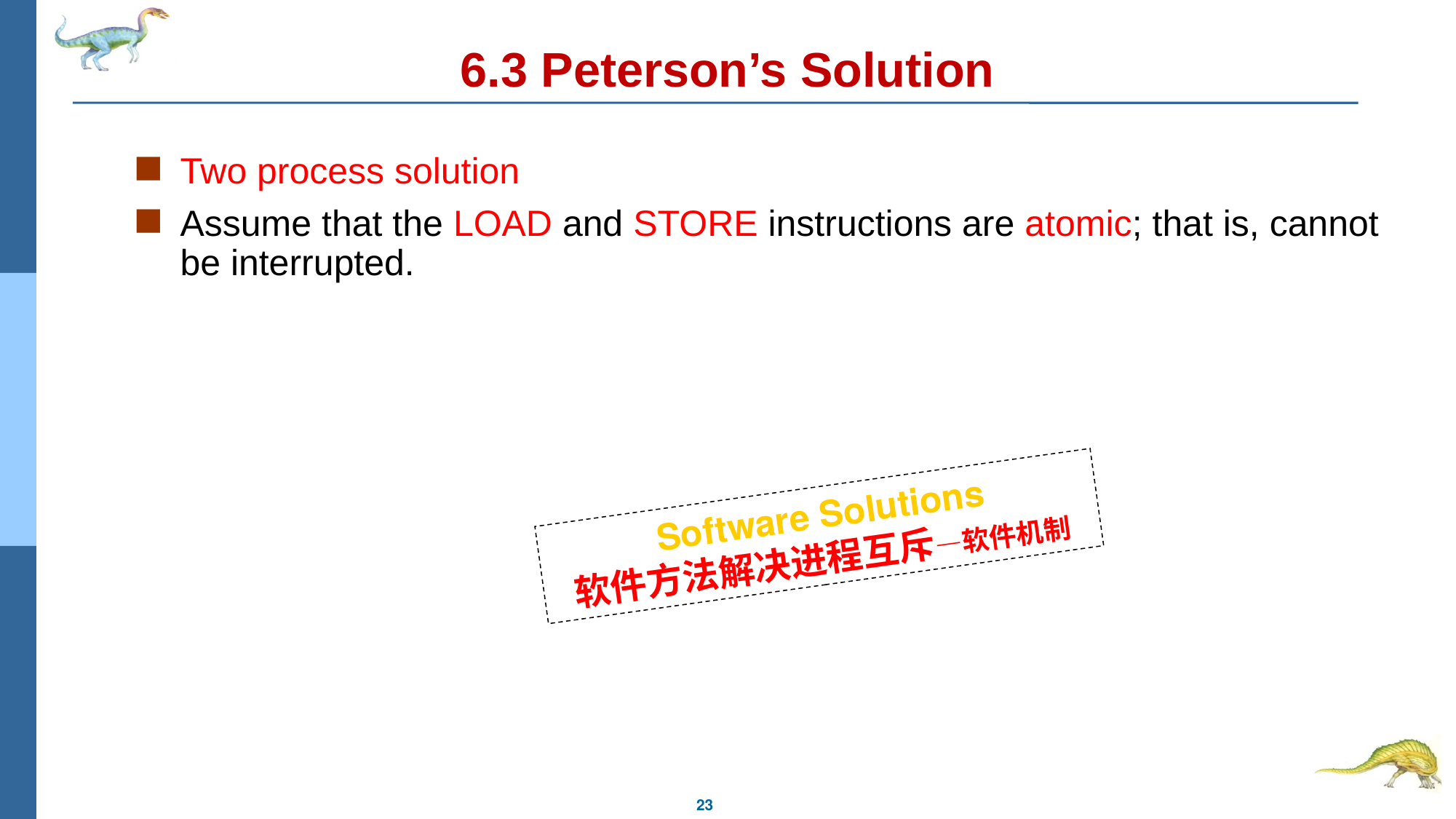

# 6.3 Peterson’s Solution
Two process solution
Assume that the LOAD and STORE instructions are atomic; that is, cannot be interrupted.
 Software Solutions
软件方法解决进程互斥—软件机制